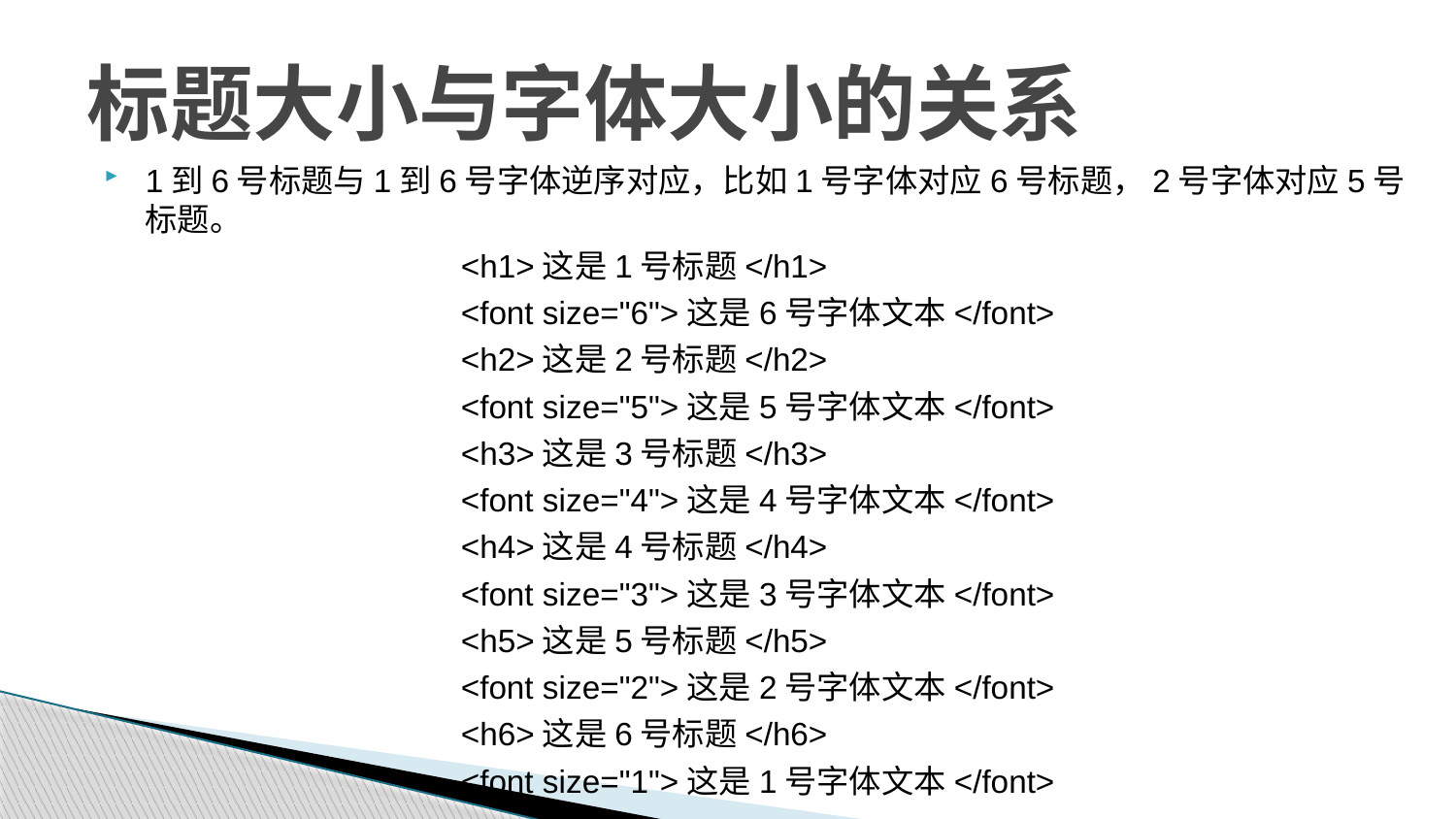

# 标题大小与字体大小的关系
1到6号标题与1到6号字体逆序对应，比如1号字体对应6号标题，2号字体对应5号标题。
<h1>这是1号标题</h1>
<font size="6">这是6号字体文本</font>
<h2>这是2号标题</h2>
<font size="5">这是5号字体文本</font>
<h3>这是3号标题</h3>
<font size="4">这是4号字体文本</font>
<h4>这是4号标题</h4>
<font size="3">这是3号字体文本</font>
<h5>这是5号标题</h5>
<font size="2">这是2号字体文本</font>
<h6>这是6号标题</h6>
<font size="1">这是1号字体文本</font>